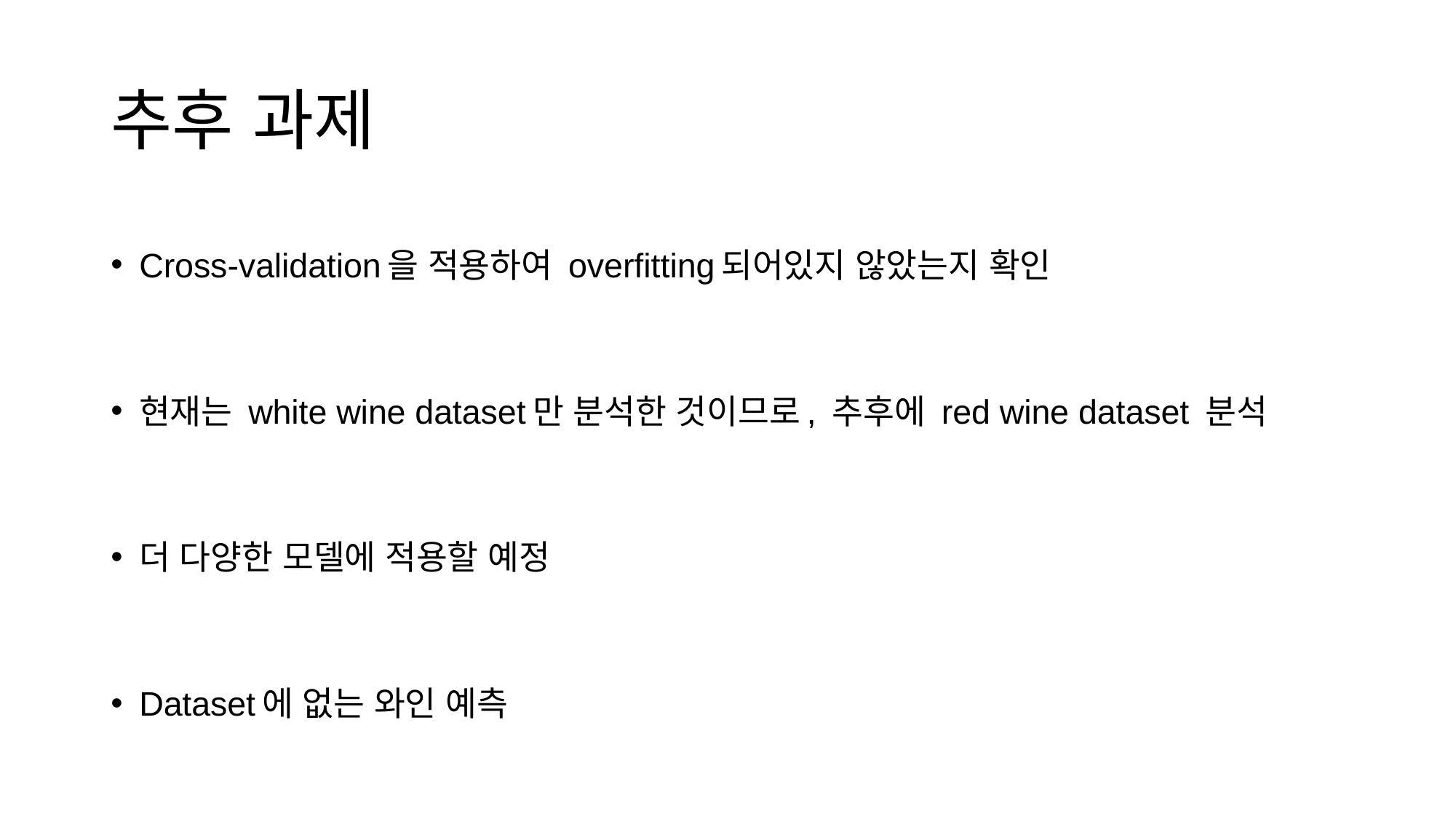

# 추후 과제
Cross-validation을 적용하여 overfitting되어있지 않았는지 확인

현재는 white wine dataset만 분석한 것이므로, 추후에 red wine dataset 분석

더 다양한 모델에 적용할 예정

Dataset에 없는 와인 예측